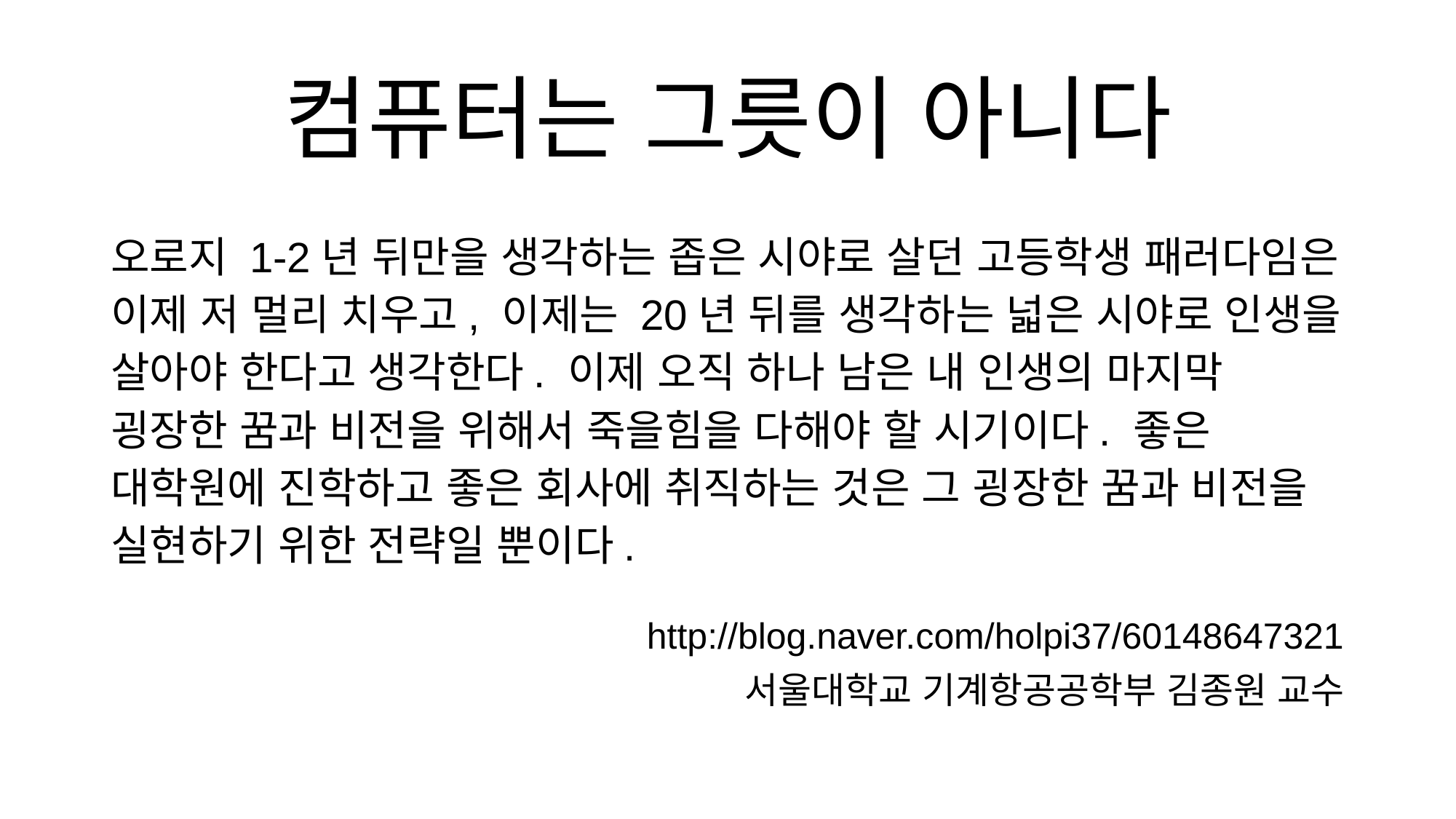

# 컴퓨터는 그릇이 아니다
오로지 1-2년 뒤만을 생각하는 좁은 시야로 살던 고등학생 패러다임은 이제 저 멀리 치우고, 이제는 20년 뒤를 생각하는 넓은 시야로 인생을 살아야 한다고 생각한다. 이제 오직 하나 남은 내 인생의 마지막 굉장한 꿈과 비전을 위해서 죽을힘을 다해야 할 시기이다. 좋은 대학원에 진학하고 좋은 회사에 취직하는 것은 그 굉장한 꿈과 비전을 실현하기 위한 전략일 뿐이다.

http://blog.naver.com/holpi37/60148647321
서울대학교 기계항공공학부 김종원 교수